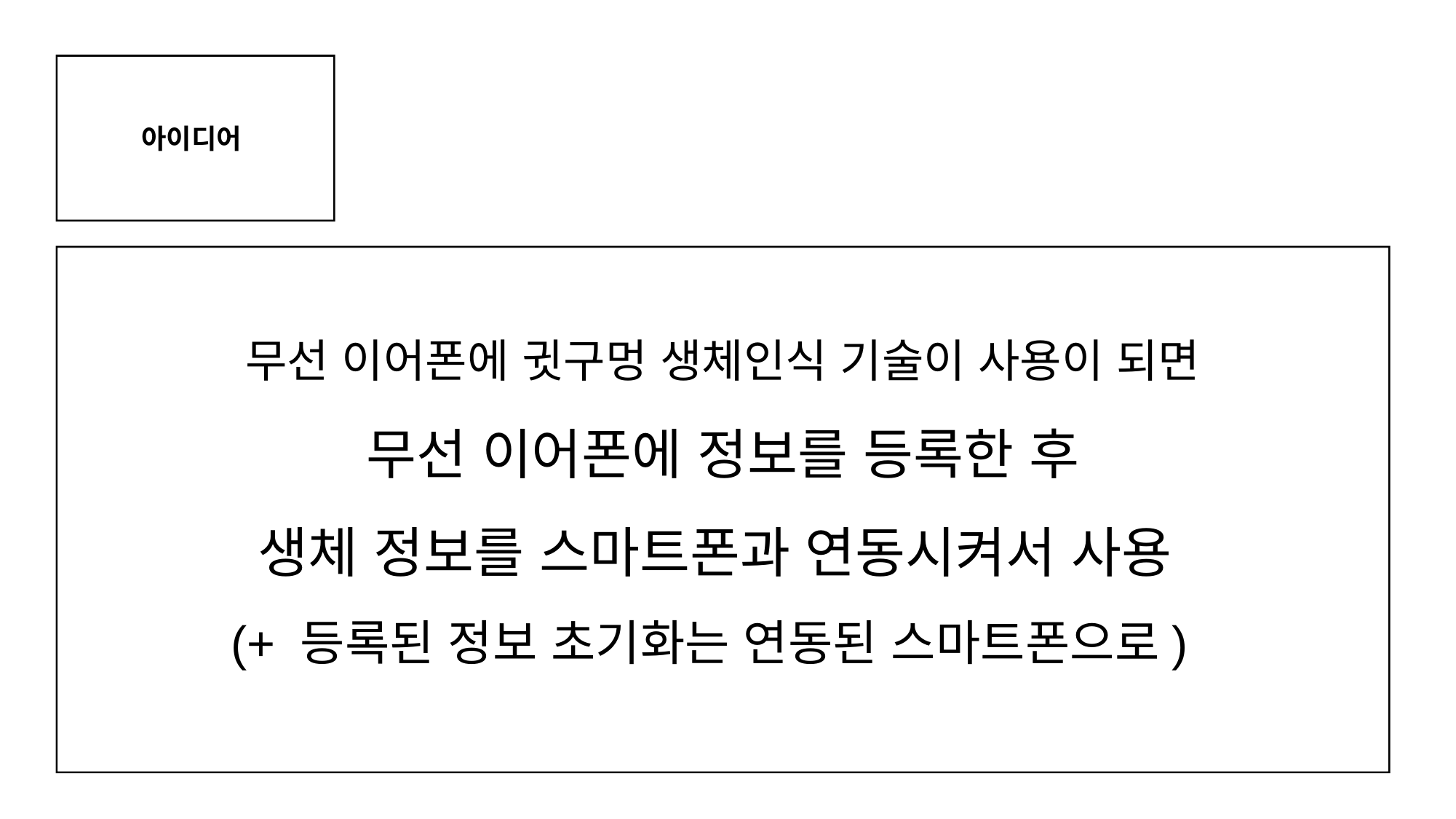

아이디어

무선 이어폰에 귓구멍 생체인식 기술이 사용이 되면
무선 이어폰에 정보를 등록한 후
생체 정보를 스마트폰과 연동시켜서 사용
(+ 등록된 정보 초기화는 연동된 스마트폰으로)